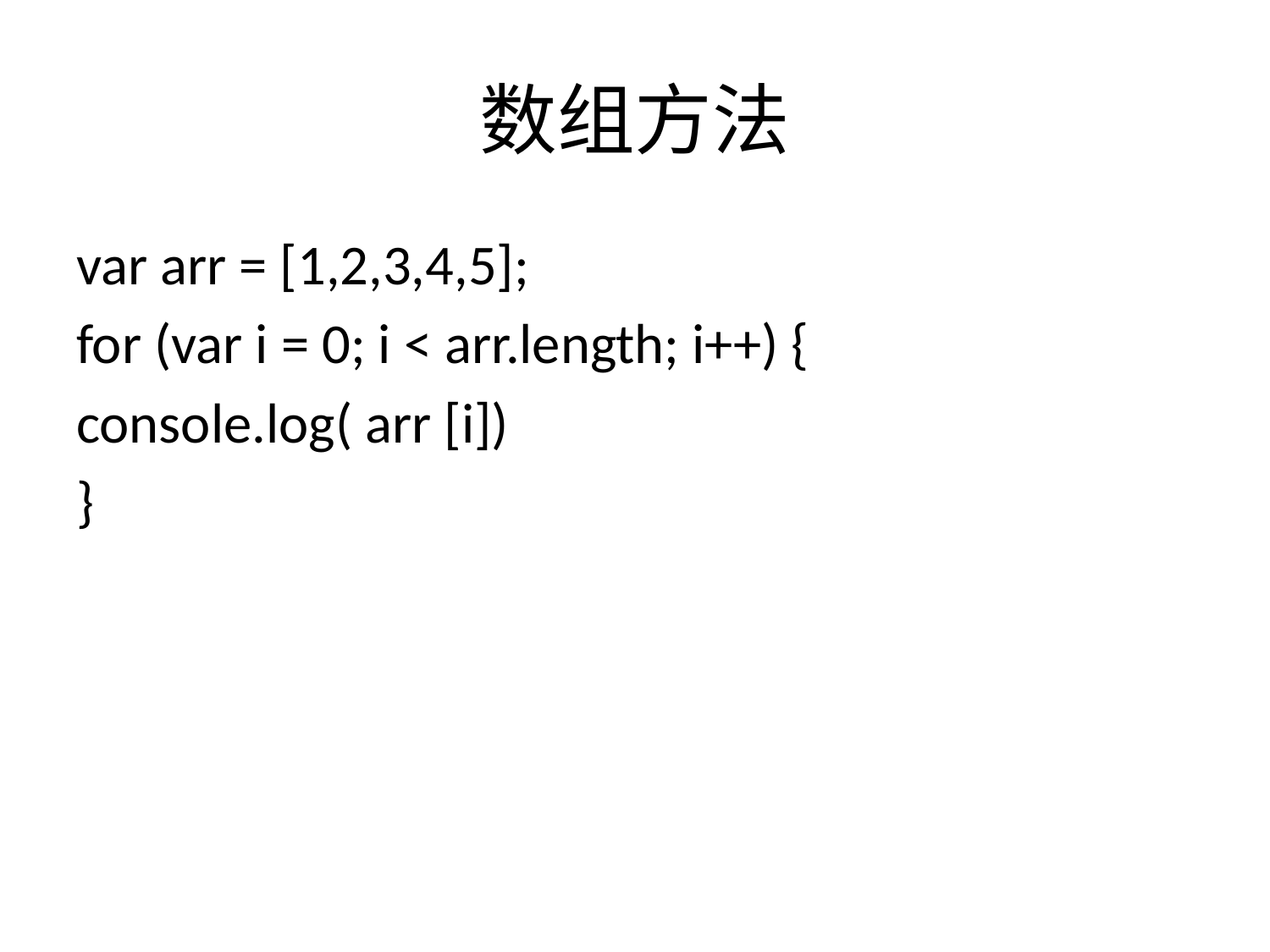

# 数组方法
var arr = [1,2,3,4,5];
for (var i = 0; i < arr.length; i++) {
console.log( arr [i])
}